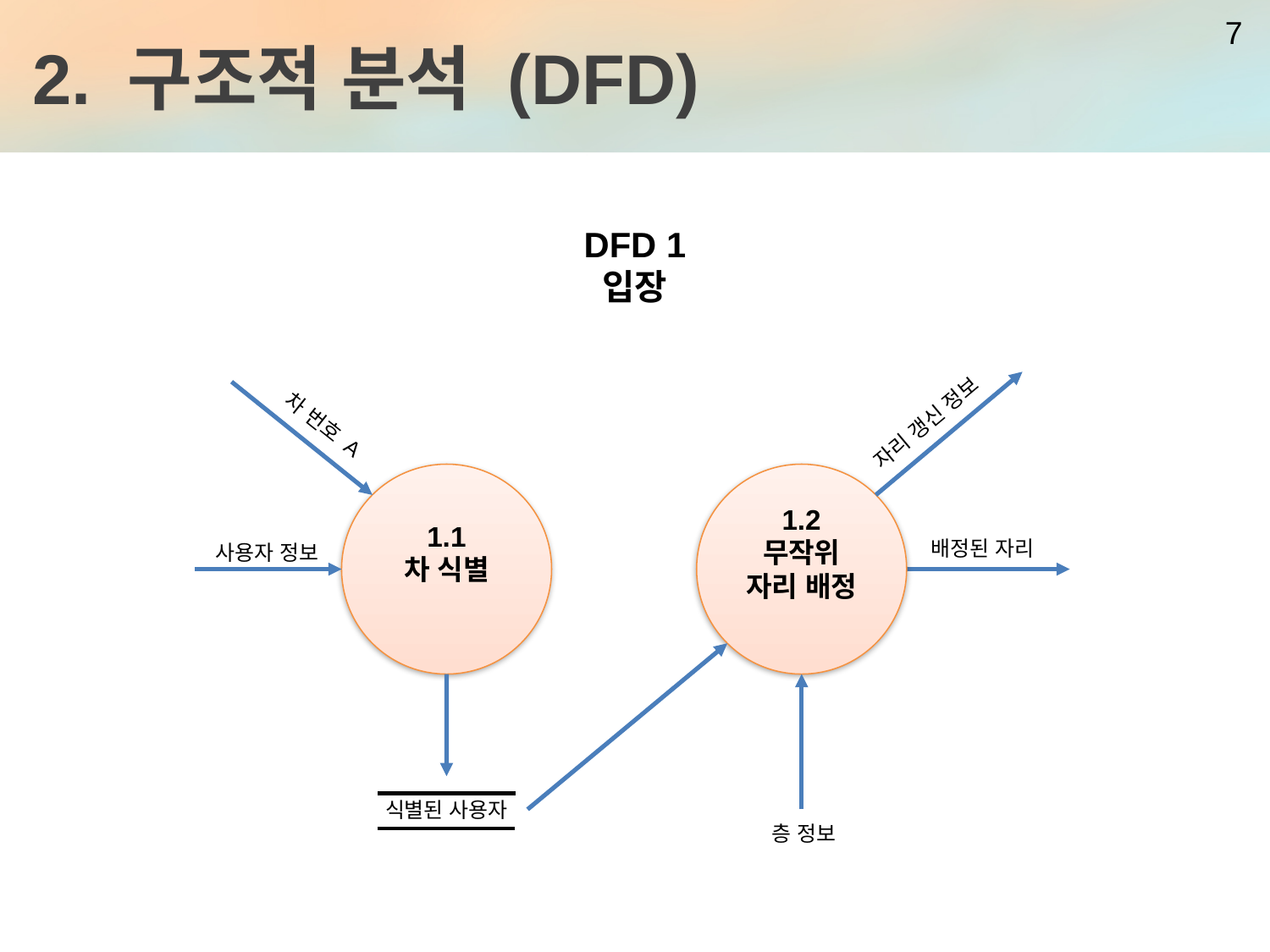

# 2. 구조적 분석 (DFD)
7
DFD 1
입장
자리 갱신 정보
차 번호 A

1.1
차 식별

1.2
무작위
자리 배정

배정된 자리
사용자 정보
식별된 사용자
층 정보